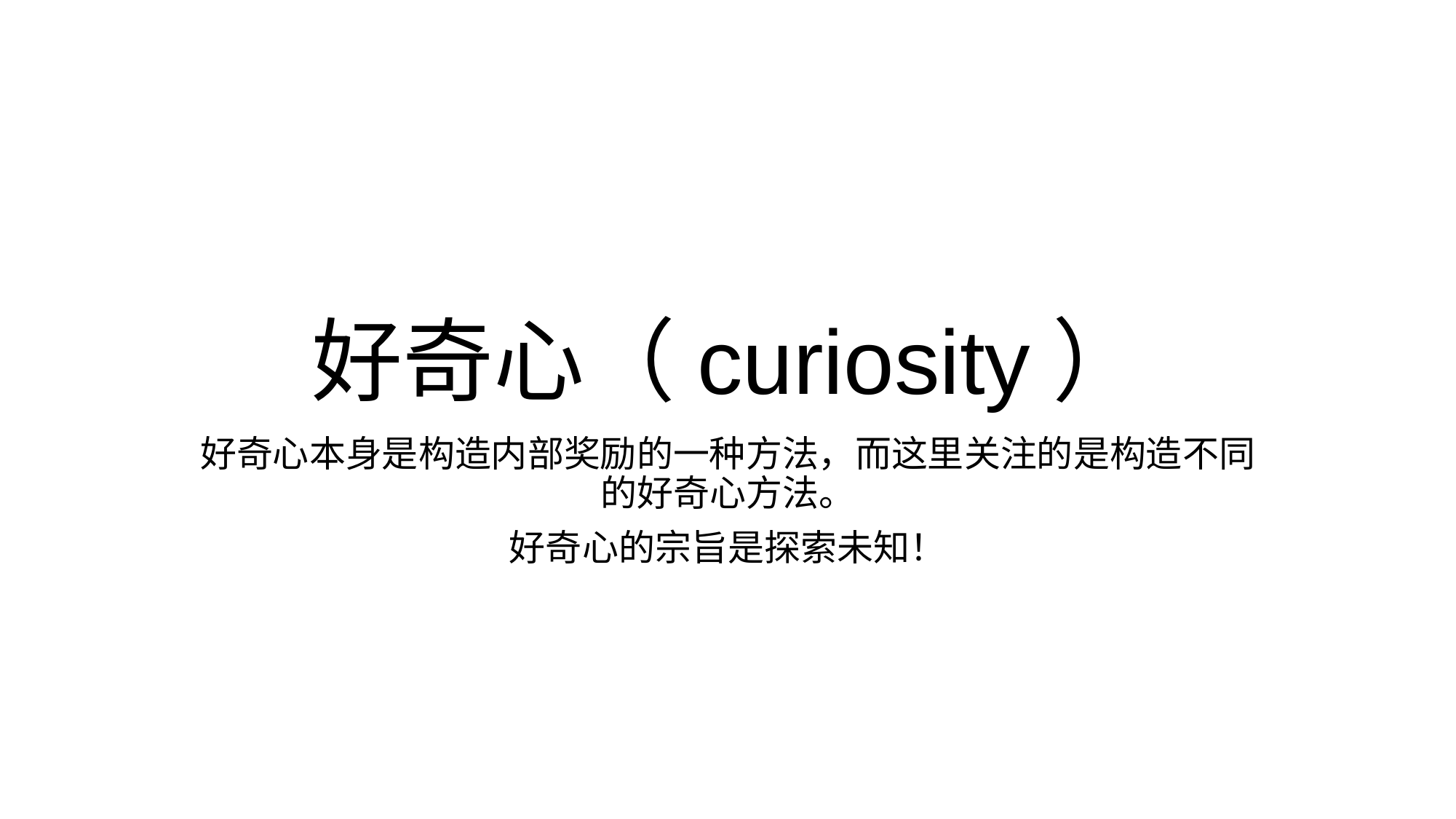

# 好奇心（curiosity）
好奇心本身是构造内部奖励的一种方法，而这里关注的是构造不同的好奇心方法。
好奇心的宗旨是探索未知！